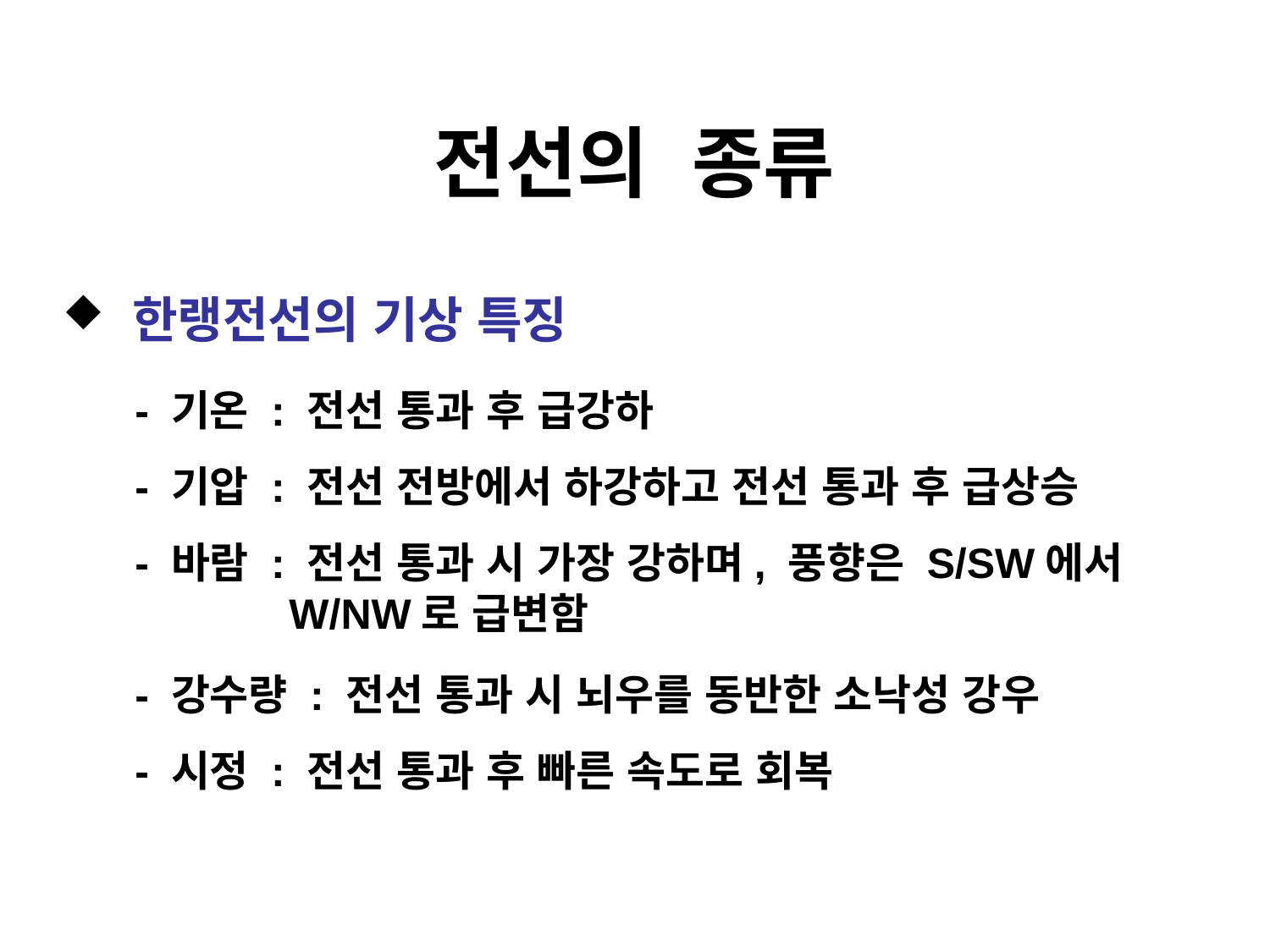

# 전선의  종류
 한랭전선의 기상 특징
     - 기온 : 전선 통과 후 급강하
     - 기압 : 전선 전방에서 하강하고 전선 통과 후 급상승
     - 바람 : 전선 통과 시 가장 강하며, 풍향은 S/SW에서
                  W/NW로 급변함
     - 강수량 : 전선 통과 시 뇌우를 동반한 소낙성 강우
     - 시정 : 전선 통과 후 빠른 속도로 회복